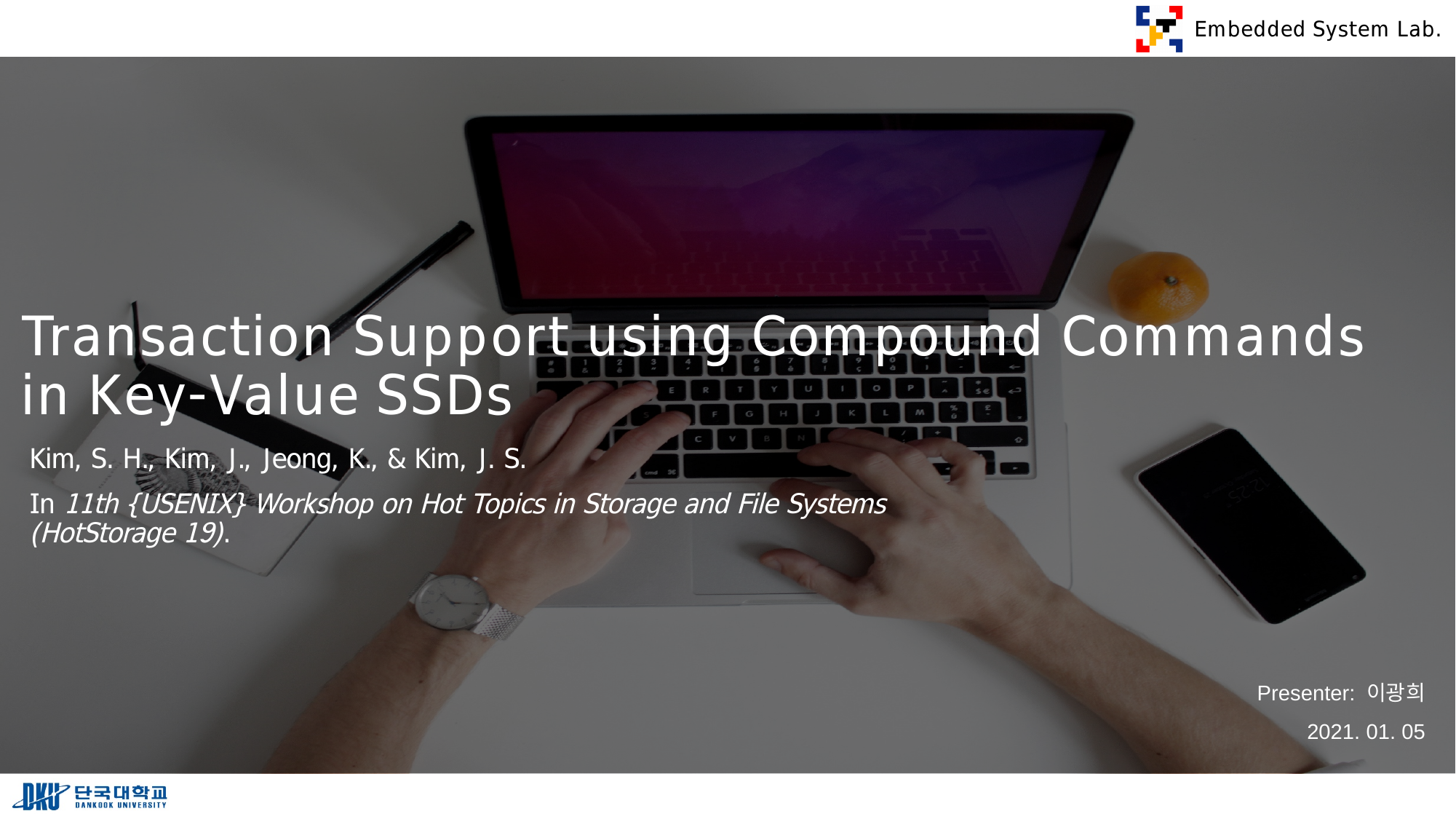

# Transaction Support using Compound Commands in Key-Value SSDs
Kim, S. H., Kim, J., Jeong, K., & Kim, J. S.
In 11th {USENIX} Workshop on Hot Topics in Storage and File Systems (HotStorage 19).
Presenter: 이광희
2021. 01. 05